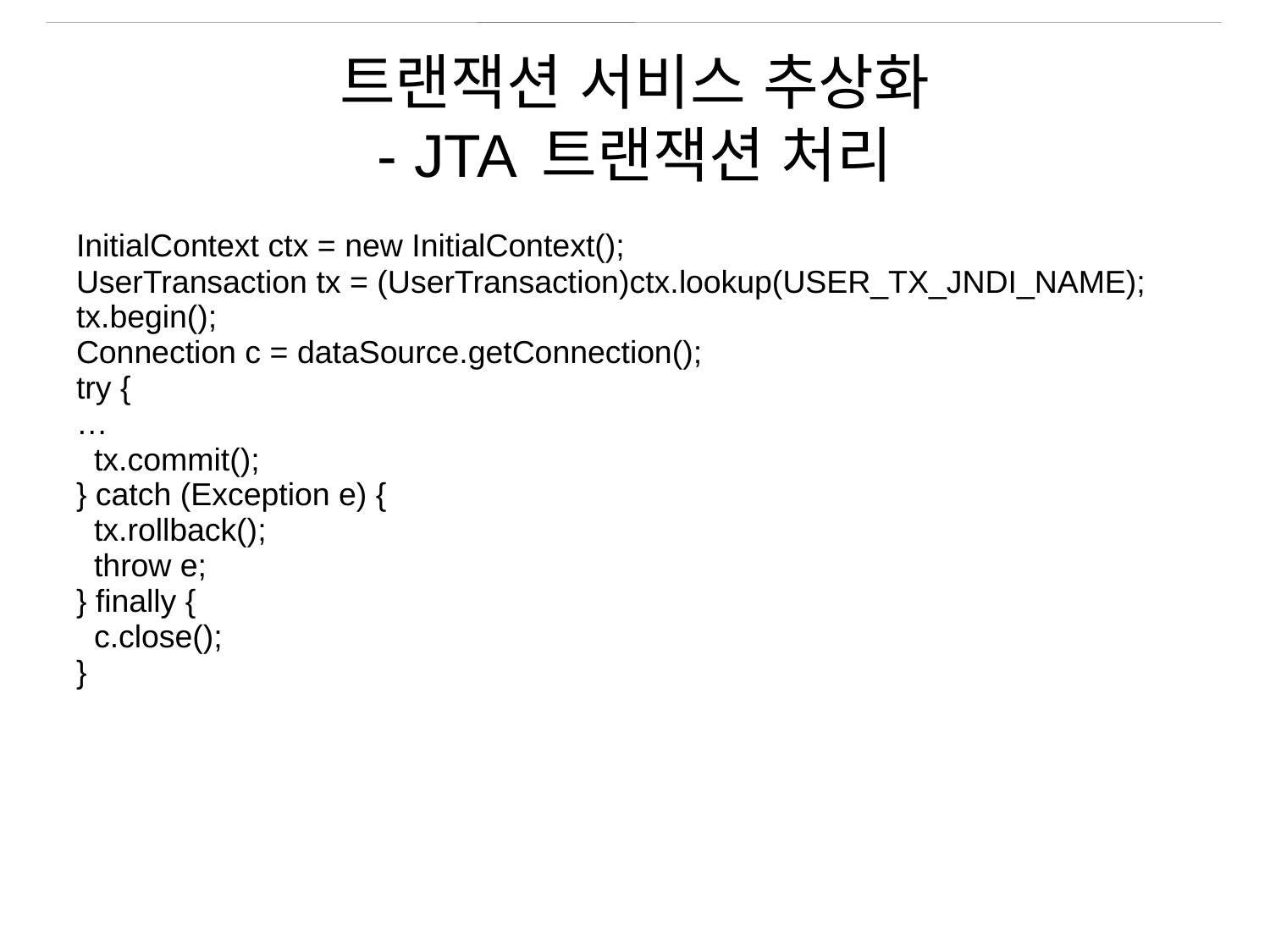

# 트랜잭션 서비스 추상화 - JTA 트랜잭션 처리
| InitialContext ctx = new InitialContext(); UserTransaction tx = (UserTransaction)ctx.lookup(USER\_TX\_JNDI\_NAME); tx.begin(); Connection c = dataSource.getConnection(); try { … tx.commit(); } catch (Exception e) { tx.rollback(); throw e; } finally { c.close(); } |
| --- |